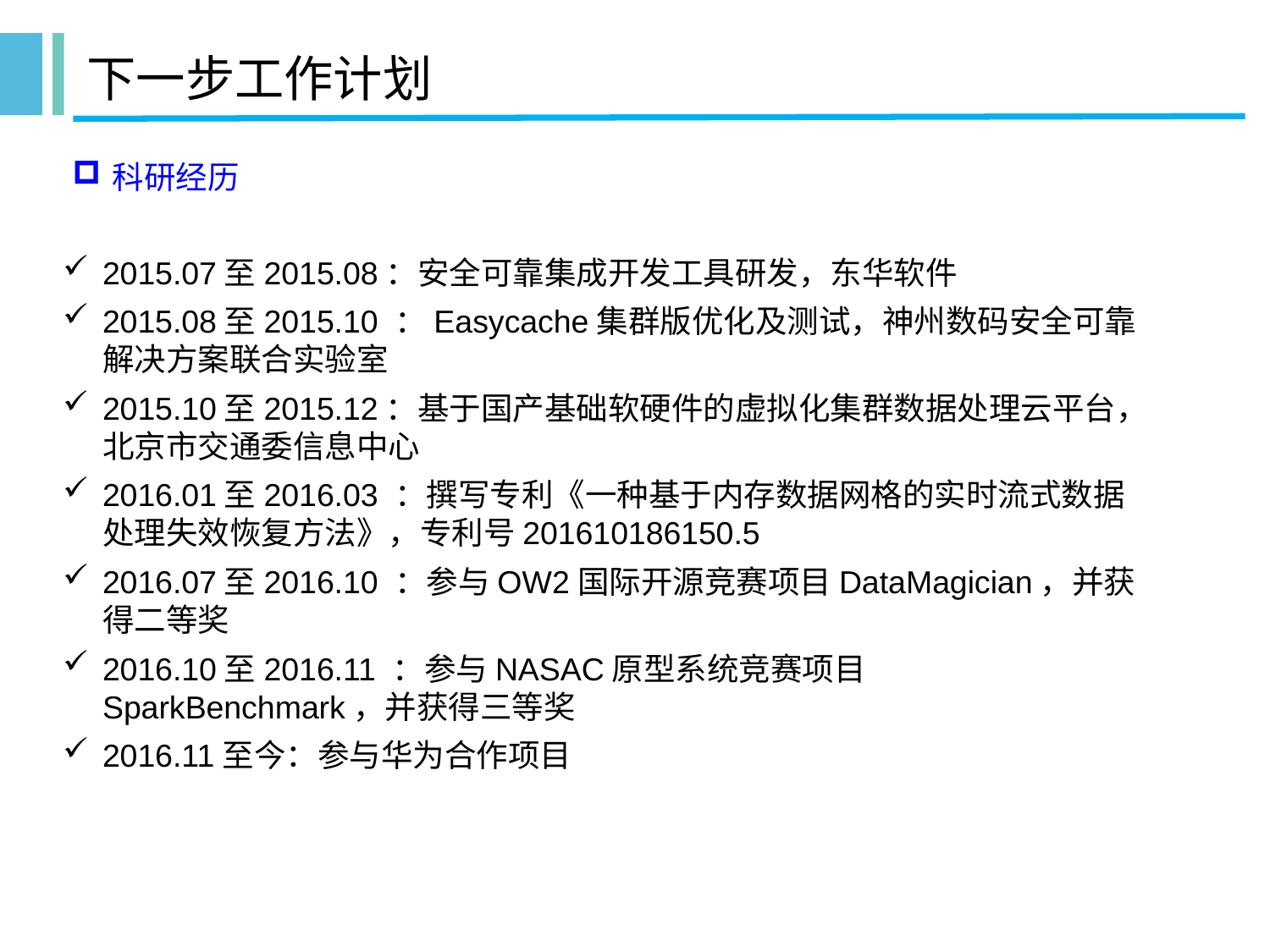

# 下一步工作计划
科研经历
2015.07至2015.08：安全可靠集成开发工具研发，东华软件
2015.08至2015.10 ：Easycache集群版优化及测试，神州数码安全可靠解决方案联合实验室
2015.10至2015.12：基于国产基础软硬件的虚拟化集群数据处理云平台，北京市交通委信息中心
2016.01至2016.03 ：撰写专利《一种基于内存数据网格的实时流式数据处理失效恢复方法》，专利号201610186150.5
2016.07至2016.10 ：参与OW2国际开源竞赛项目DataMagician，并获得二等奖
2016.10至2016.11 ：参与NASAC原型系统竞赛项目SparkBenchmark，并获得三等奖
2016.11至今：参与华为合作项目